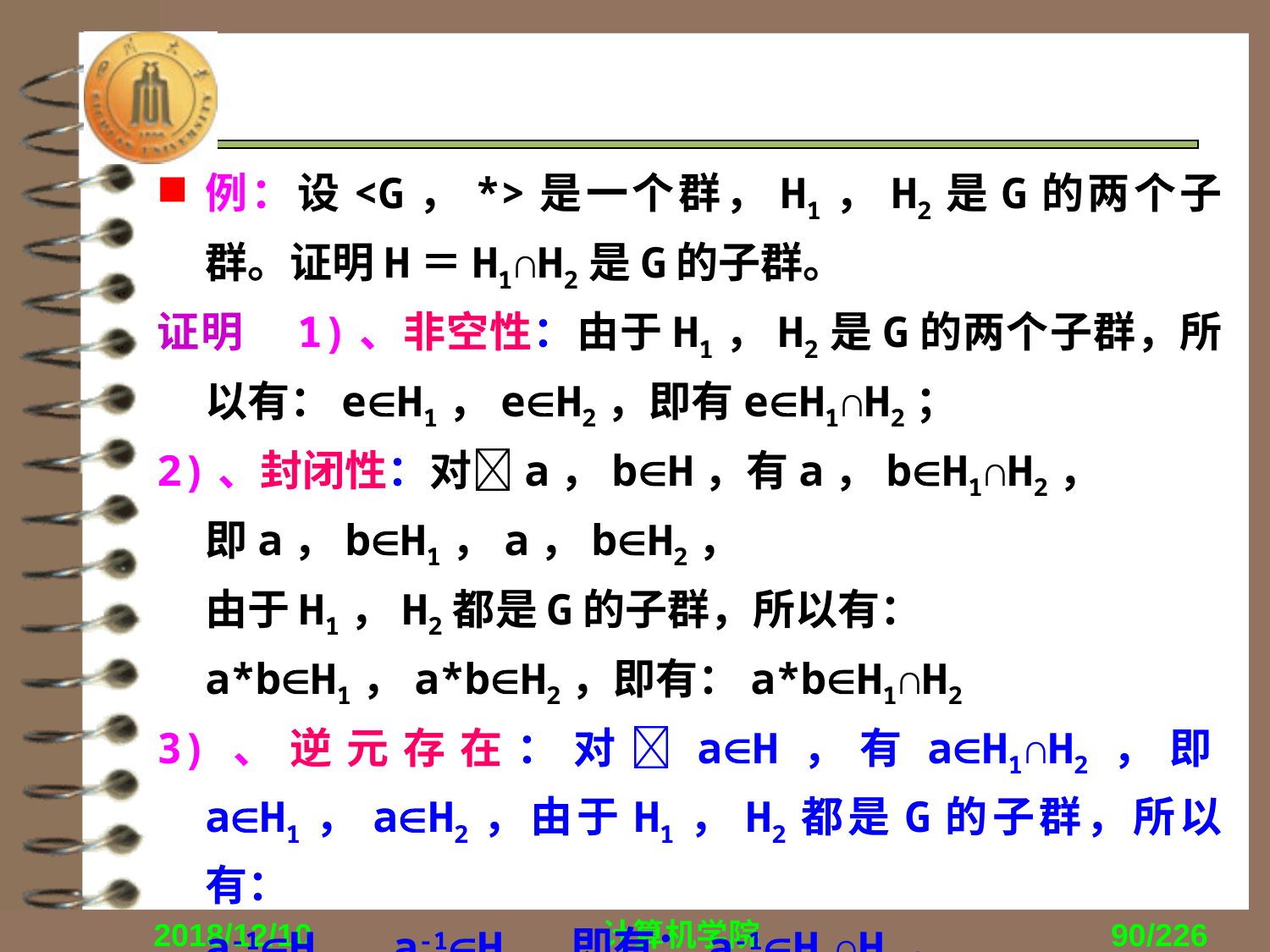

#
例：设<G，*>是一个群，H1，H2是G的两个子群。证明H＝H1∩H2是G的子群。
证明　1)、非空性：由于H1，H2是G的两个子群，所以有：e∈H1，e∈H2，即有e∈H1∩H2；
2)、封闭性：对∀a，b∈H，有a，b∈H1∩H2，
	即a，b∈H1，a，b∈H2，
	由于H1，H2都是G的子群，所以有：
	a*b∈H1，a*b∈H2，即有：a*b∈H1∩H2
3)、逆元存在：对∀a∈H，有a∈H1∩H2，即a∈H1，a∈H2，由于H1，H2都是G的子群，所以有：
	a-1∈H1，a-1∈H2，即有：a-1∈H1∩H2。
	由1)、2)、3)知：<H，*>是<G，*>的一个子群。
2018/12/10
计算机学院
90/226